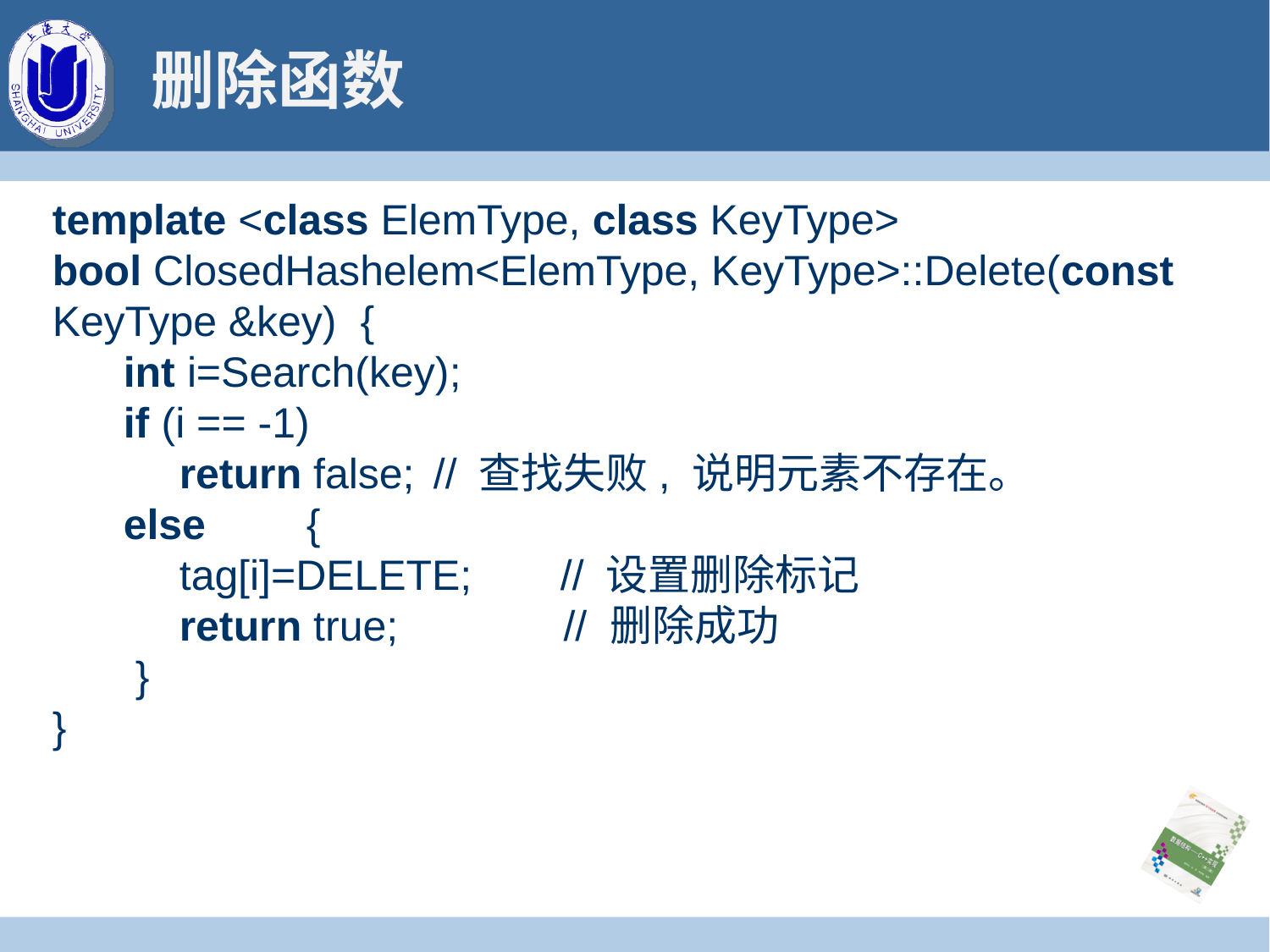

# 删除函数
template <class ElemType, class KeyType>
bool ClosedHashelem<ElemType, KeyType>::Delete(const KeyType &key)  {
      int i=Search(key);
      if (i == -1)
	return false; 	// 查找失败, 说明元素不存在。
      else	{
	tag[i]=DELETE;	// 设置删除标记
	return true;              // 删除成功
       }
}